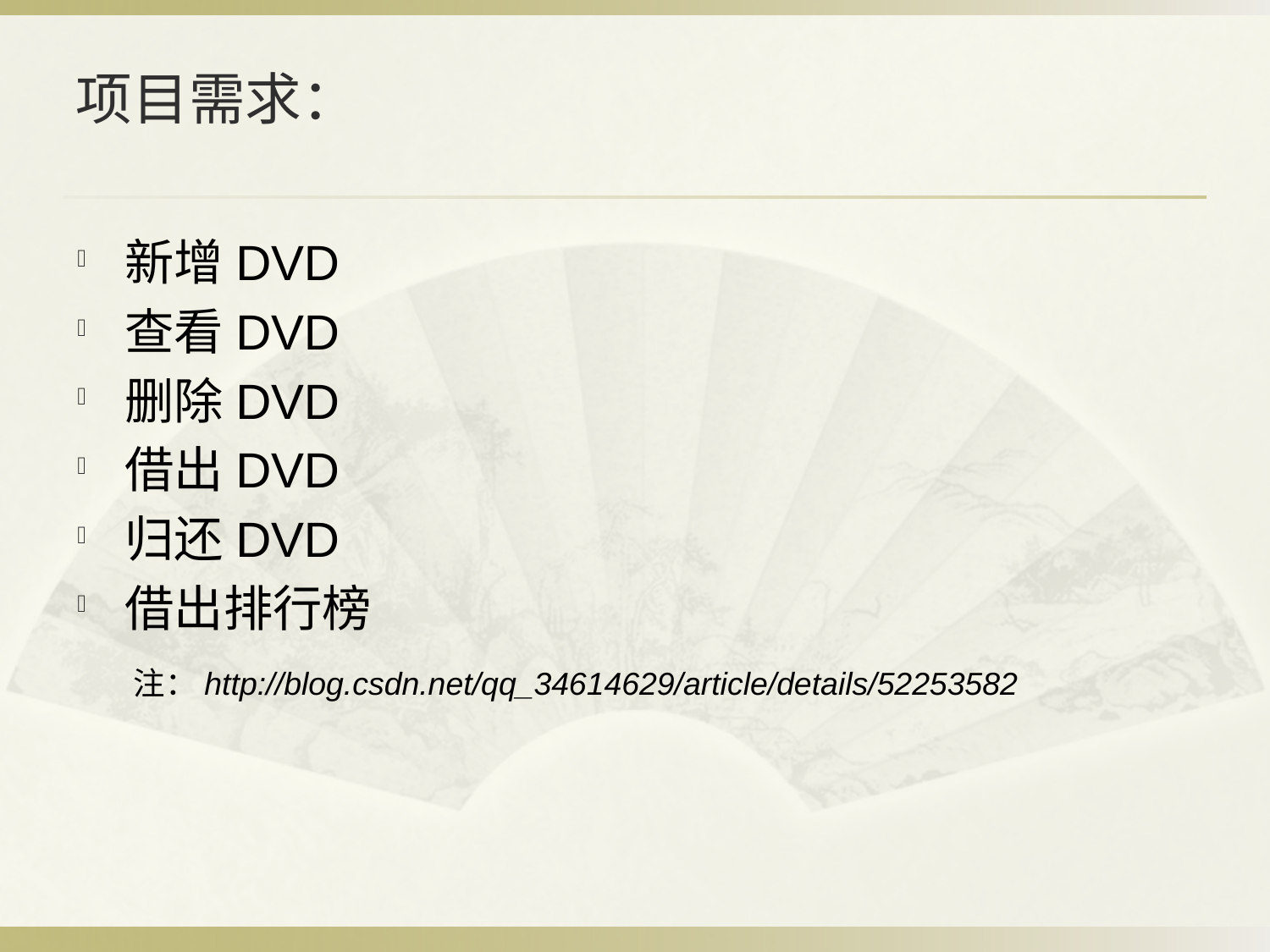

# 项目需求：

新增DVD
查看DVD
删除DVD
借出DVD
归还DVD
借出排行榜
    注：http://blog.csdn.net/qq_34614629/article/details/52253582